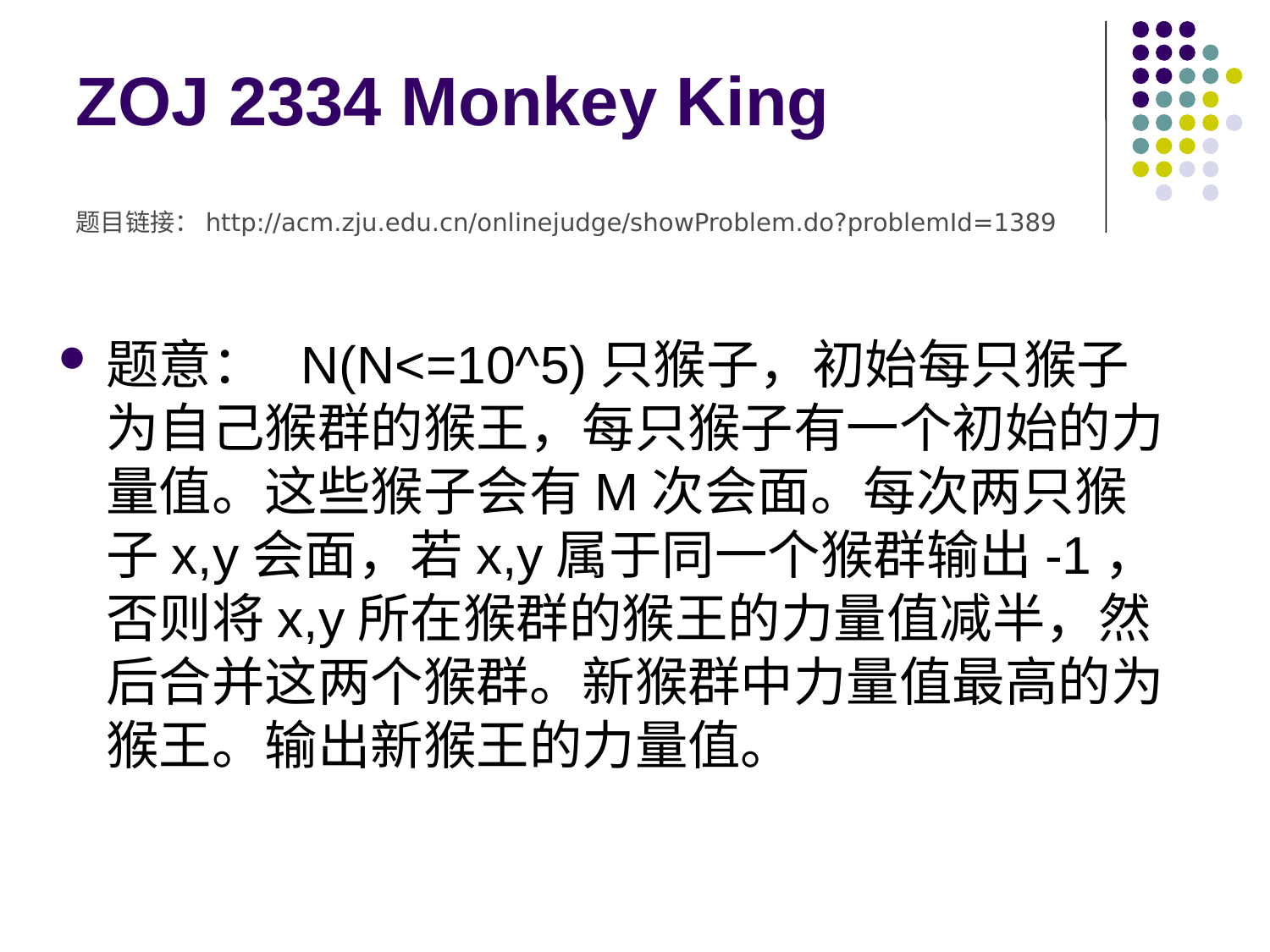

# ZOJ 2334 Monkey King
题目链接：http://acm.zju.edu.cn/onlinejudge/showProblem.do?problemId=1389
题意：  N(N<=10^5)只猴子，初始每只猴子为自己猴群的猴王，每只猴子有一个初始的力量值。这些猴子会有M次会面。每次两只猴子x,y会面，若x,y属于同一个猴群输出-1，否则将x,y所在猴群的猴王的力量值减半，然后合并这两个猴群。新猴群中力量值最高的为猴王。输出新猴王的力量值。